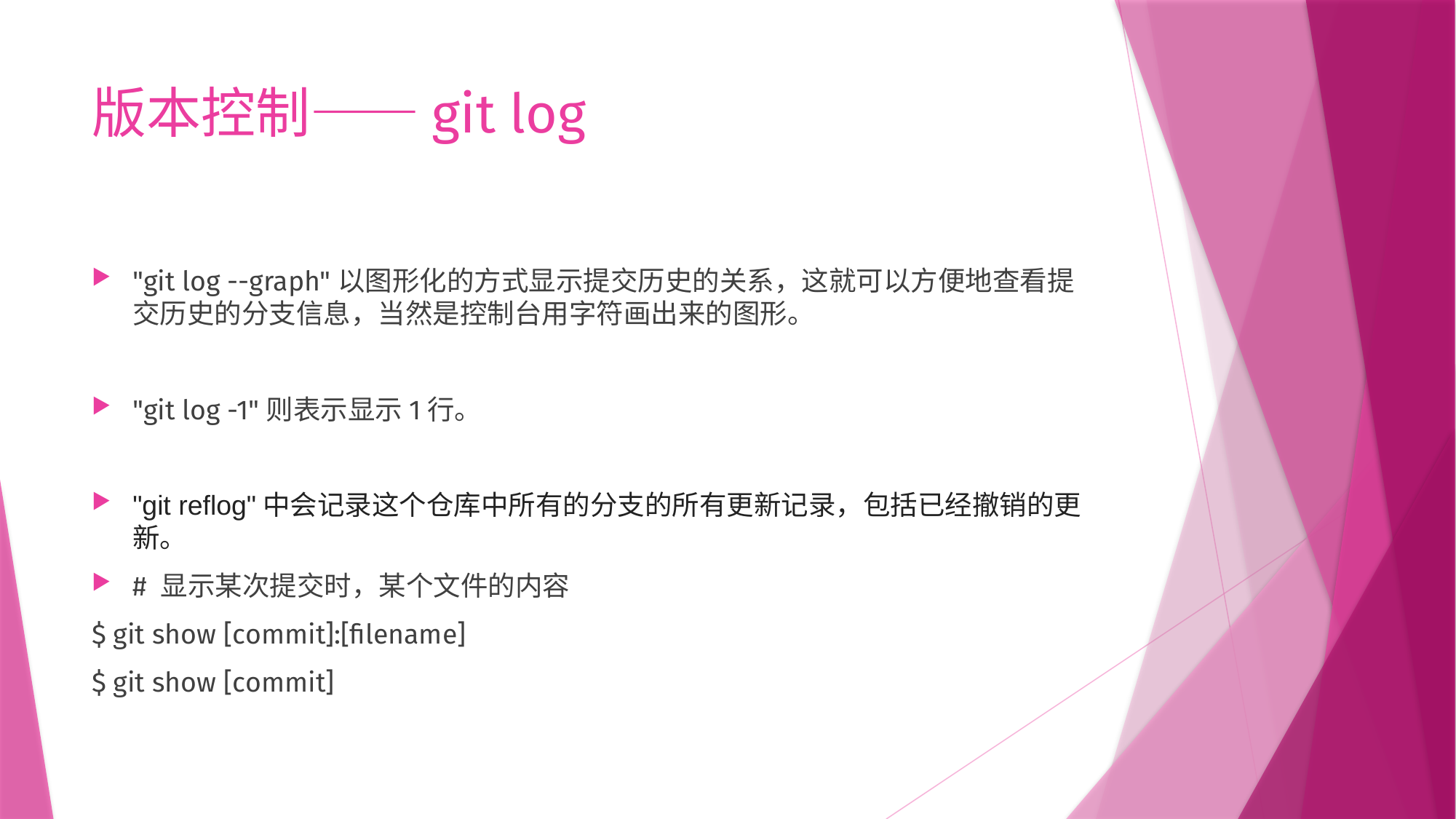

# 版本控制——git log
"git log --graph"以图形化的方式显示提交历史的关系，这就可以方便地查看提交历史的分支信息，当然是控制台用字符画出来的图形。

"git log -1"则表示显示1行。

"git reflog"中会记录这个仓库中所有的分支的所有更新记录，包括已经撤销的更新。
# 显示某次提交时，某个文件的内容
$ git show [commit]:[filename]
$ git show [commit]